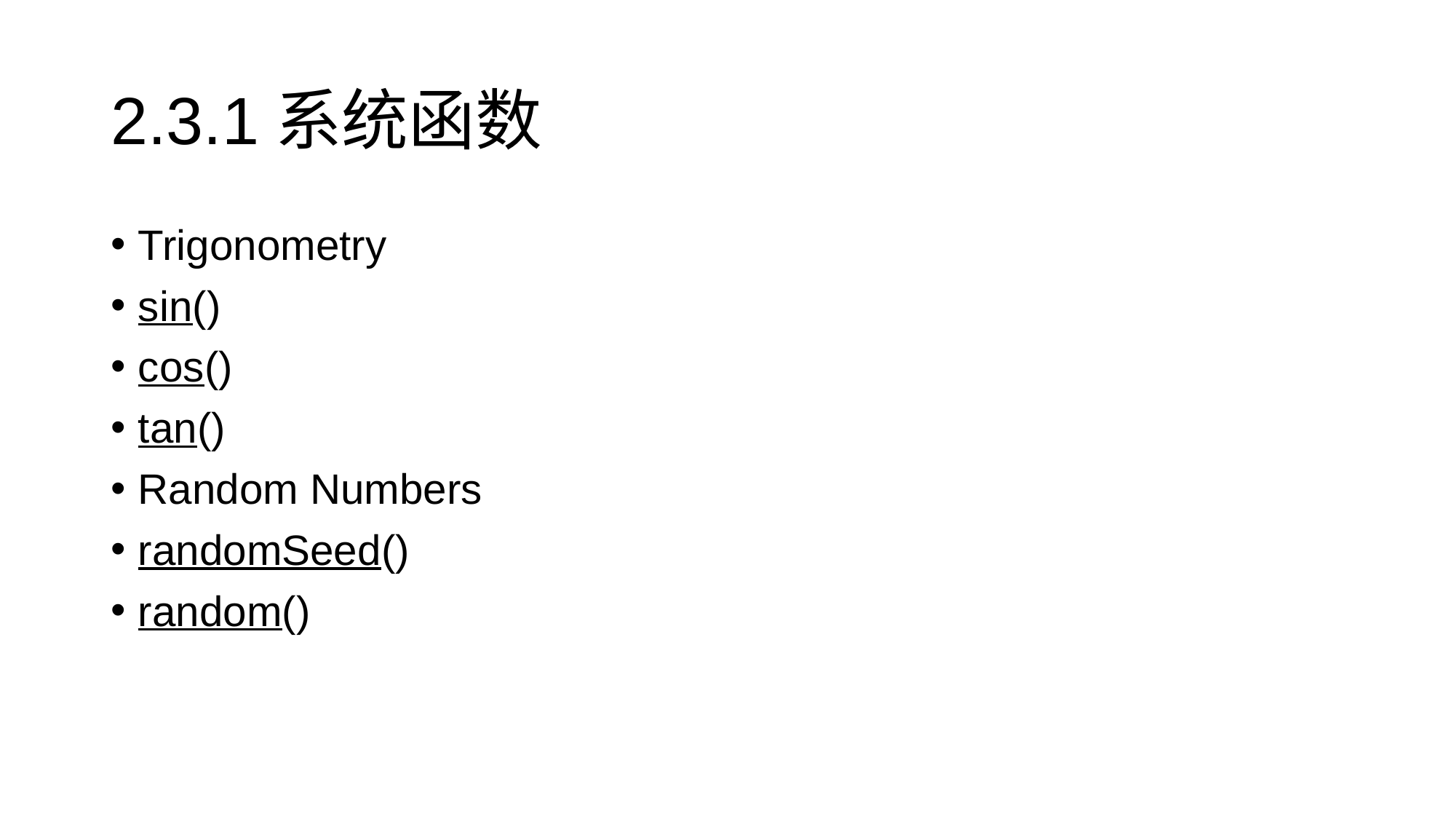

# 2.3.1系统函数
Trigonometry
sin()
cos()
tan()
Random Numbers
randomSeed()
random()